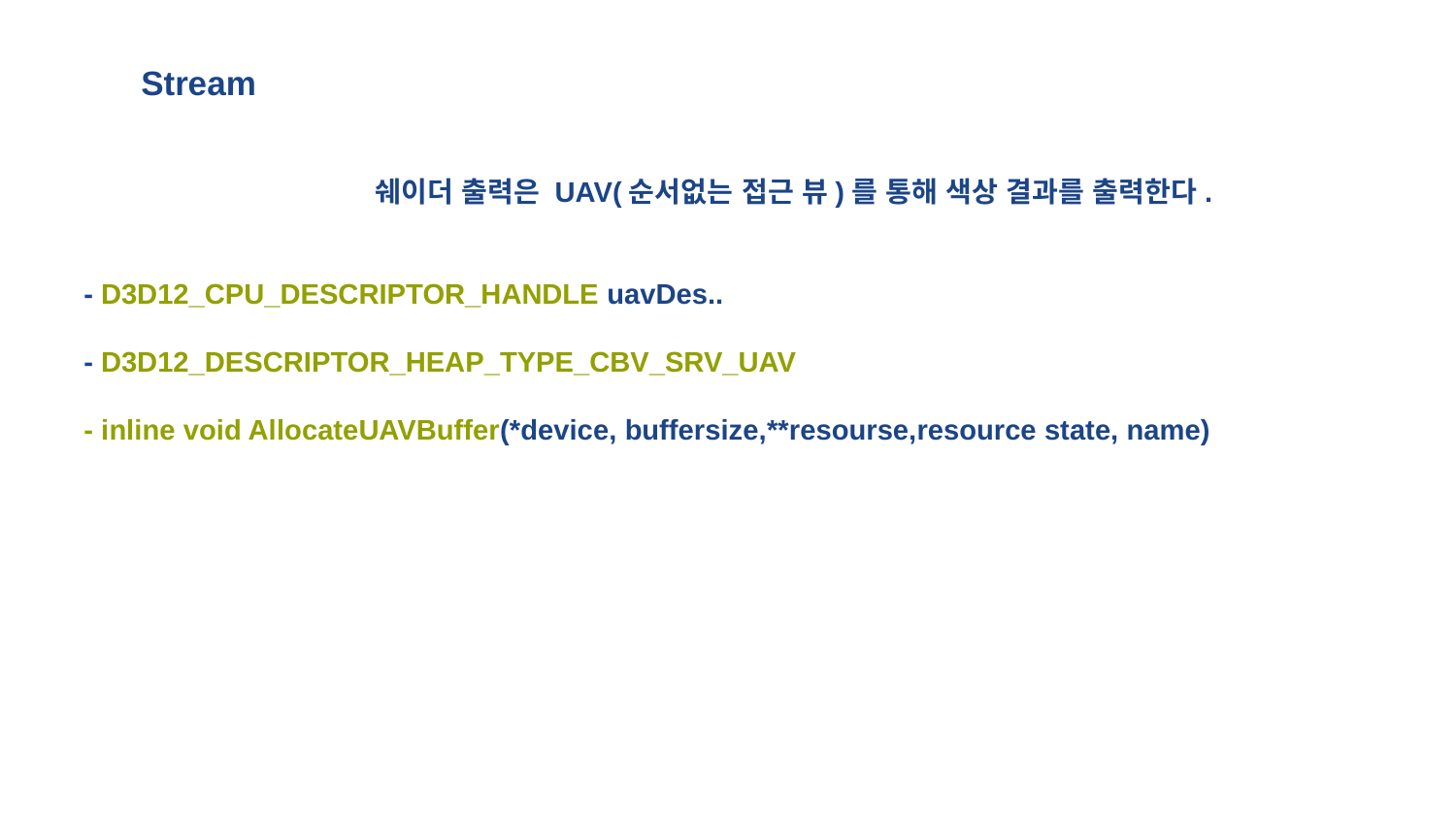

# Stream
		쉐이더 출력은 UAV(순서없는 접근 뷰)를 통해 색상 결과를 출력한다.
- D3D12_CPU_DESCRIPTOR_HANDLE uavDes..
- D3D12_DESCRIPTOR_HEAP_TYPE_CBV_SRV_UAV
- inline void AllocateUAVBuffer(*device, buffersize,**resourse,resource state, name)